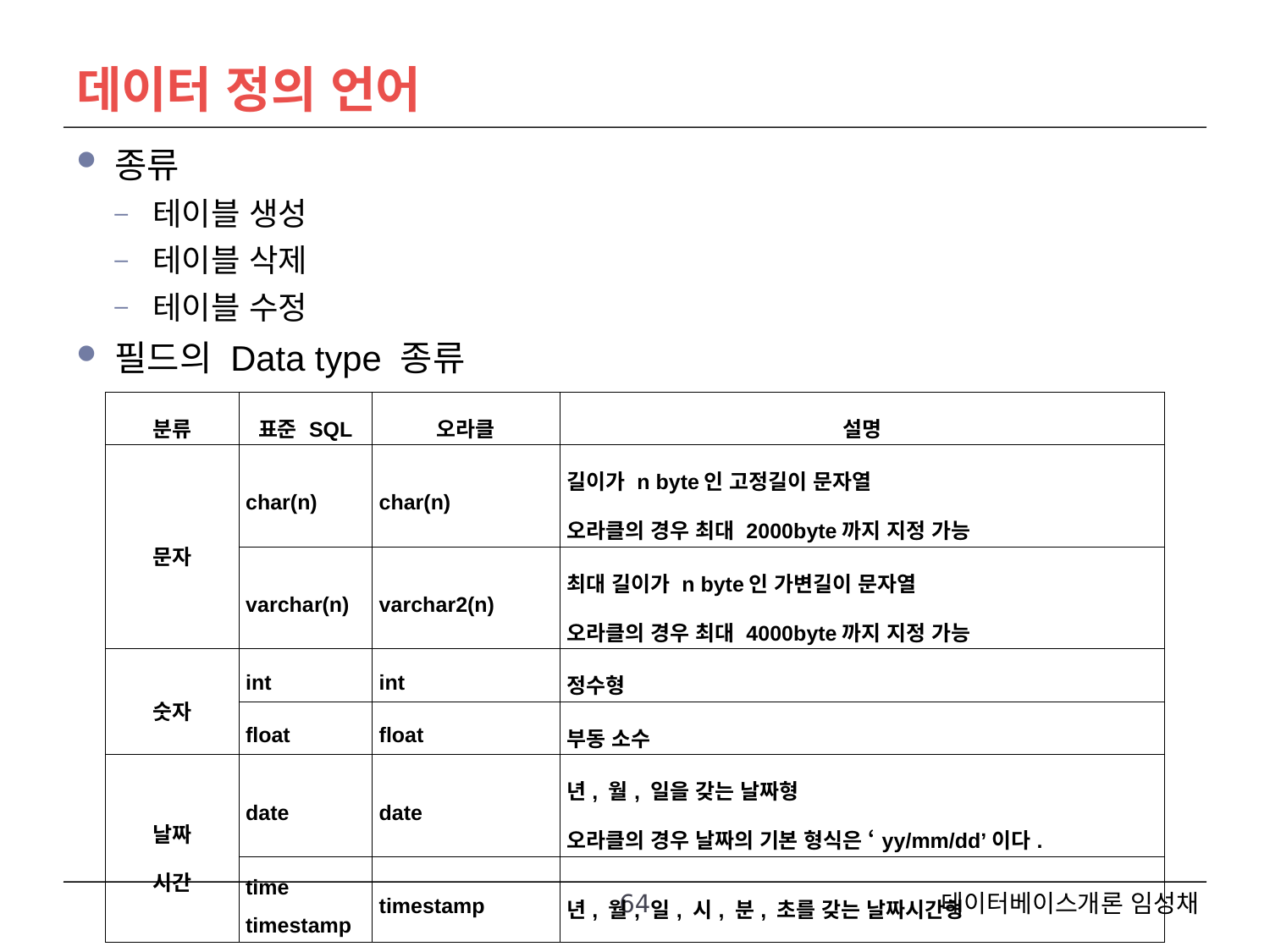

# 데이터 정의 언어
종류
테이블 생성
테이블 삭제
테이블 수정
필드의 Data type 종류
| 분류 | 표준 SQL | 오라클 | 설명 |
| --- | --- | --- | --- |
| 문자 | char(n) | char(n) | 길이가 n byte인 고정길이 문자열 오라클의 경우 최대 2000byte까지 지정 가능 |
|  | varchar(n) | varchar2(n) | 최대 길이가 n byte인 가변길이 문자열 오라클의 경우 최대 4000byte까지 지정 가능 |
| 숫자 | int | int | 정수형 |
|  | float | float | 부동 소수 |
| 날짜 시간 | date | date | 년, 월, 일을 갖는 날짜형 오라클의 경우 날짜의 기본 형식은 ‘yy/mm/dd’이다. |
|  | time timestamp | timestamp | 년, 월, 일, 시, 분, 초를 갖는 날짜시간형 |
64
데이터베이스개론 임성채